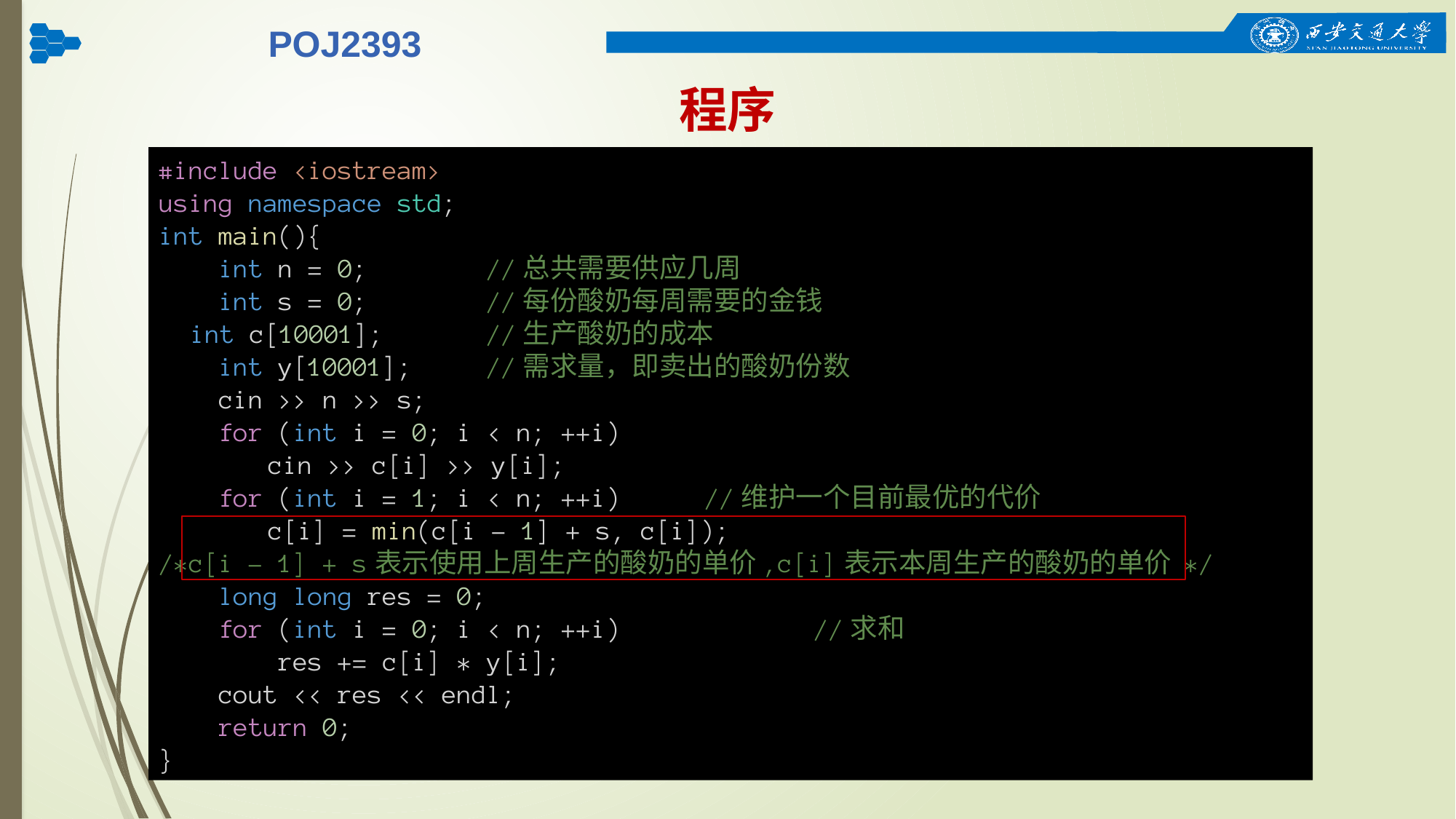

POJ2393

程序
#include <iostream>
using namespace std;
int main(){
    int n = 0; 	//总共需要供应几周
    int s = 0; 	//每份酸奶每周需要的金钱
    int c[10001]; 	//生产酸奶的成本
    int y[10001]; 	//需求量，即卖出的酸奶份数
    cin >> n >> s;
    for (int i = 0; i < n; ++i)
	cin >> c[i] >> y[i];
    for (int i = 1; i < n; ++i) 	//维护一个目前最优的代价
	c[i] = min(c[i - 1] + s, c[i]);
/*c[i - 1] + s表示使用上周生产的酸奶的单价,c[i]表示本周生产的酸奶的单价 */
    long long res = 0;
    for (int i = 0; i < n; ++i) 		//求和
        res += c[i] * y[i];
    cout << res << endl;
    return 0;
}